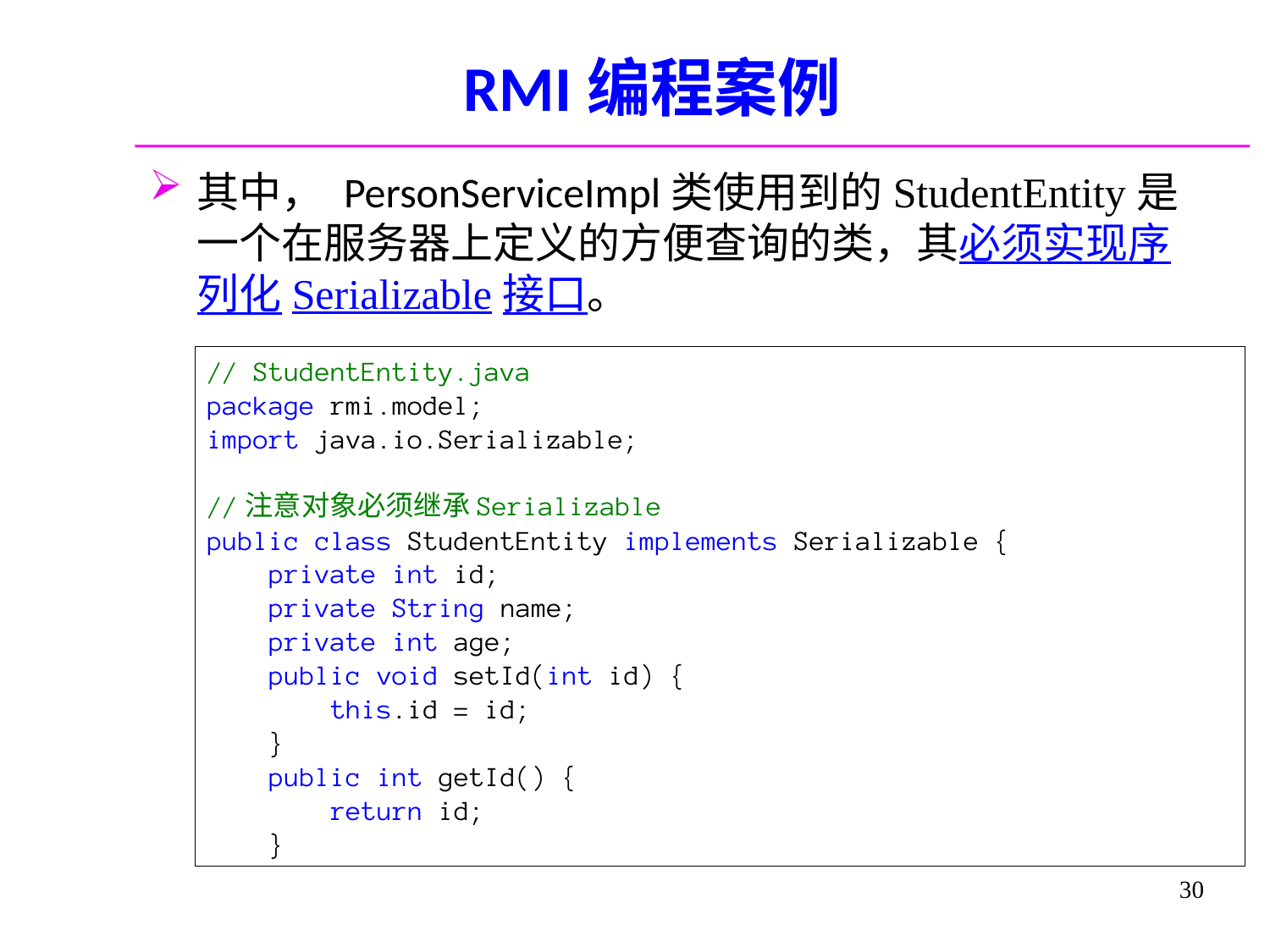

# RMI编程案例
其中， PersonServiceImpl类使用到的StudentEntity是一个在服务器上定义的方便查询的类，其必须实现序列化Serializable接口。
// StudentEntity.java
package rmi.model;
import java.io.Serializable;
//注意对象必须继承Serializable
public class StudentEntity implements Serializable {
    private int id;
    private String name;
    private int age;
    public void setId(int id) {
        this.id = id;
    }
    public int getId() {
        return id;
    }

30